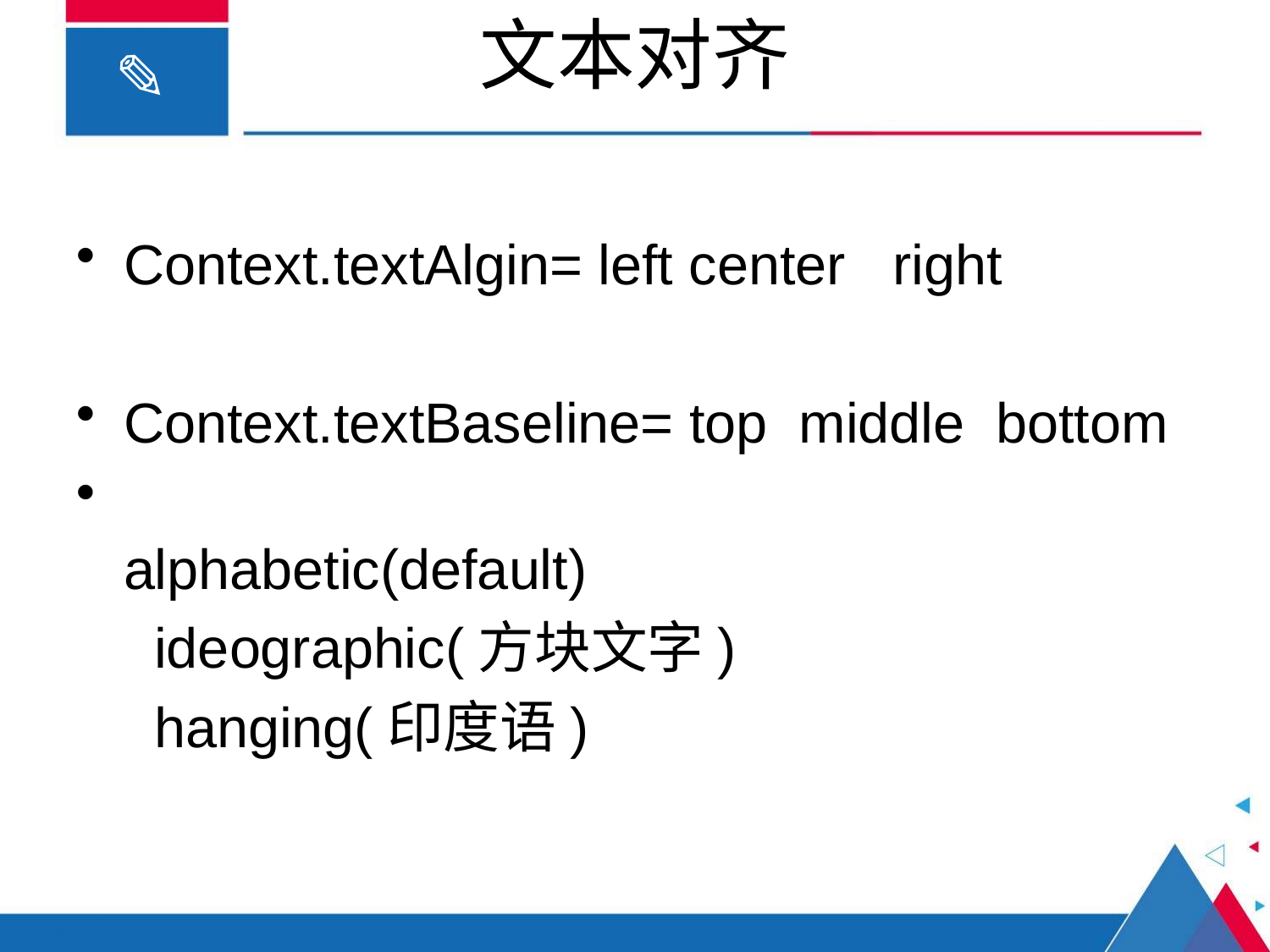

# 文本对齐
Context.textAlgin= left center   right

Context.textBaseline= top  middle  bottom
                                         alphabetic(default)
     ideographic(方块文字)
     hanging(印度语)